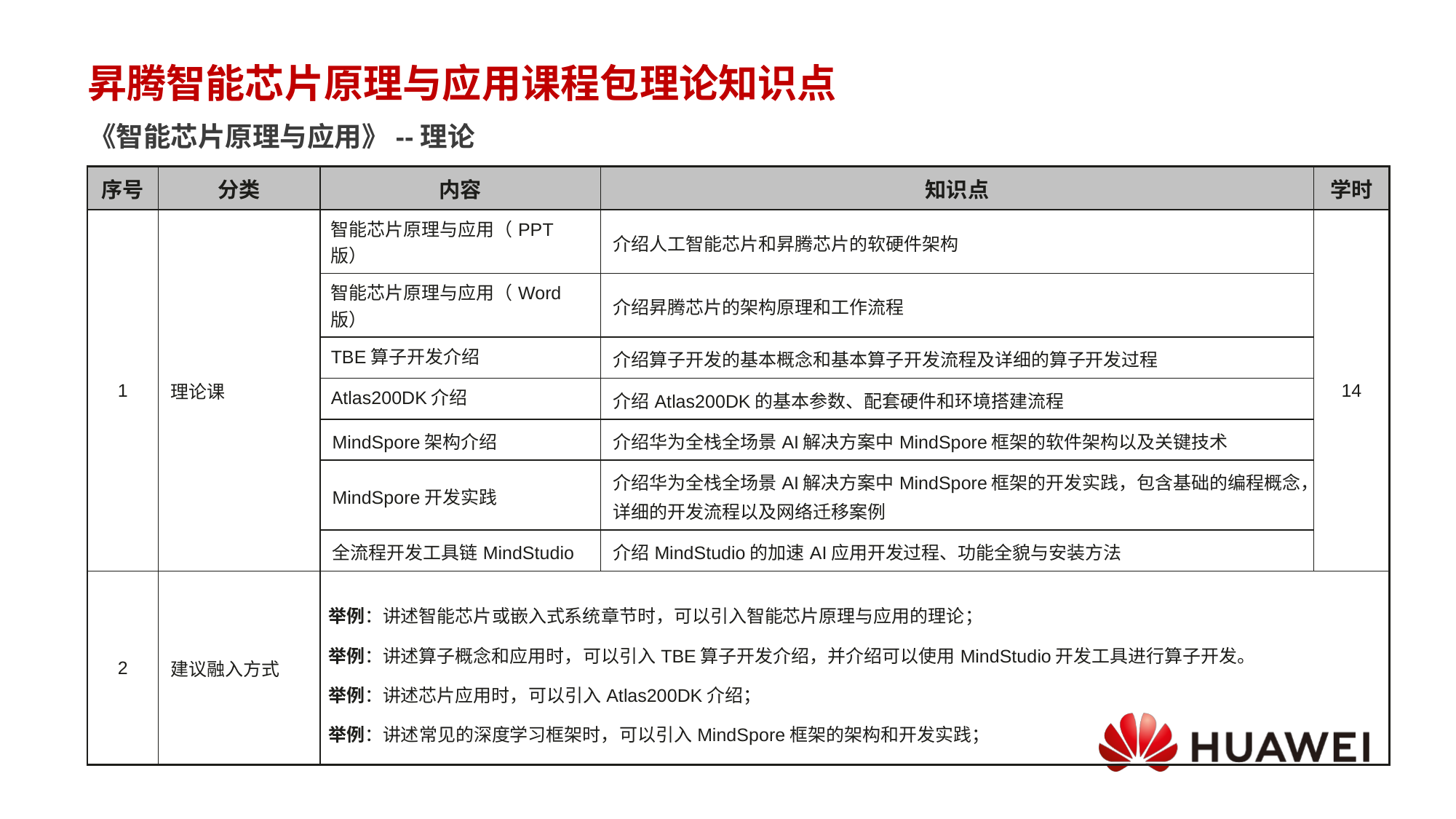

# 昇腾智能芯片原理与应用课程包理论知识点
《智能芯片原理与应用》--理论
| 序号 | 分类 | 内容 | 知识点 | 学时 |
| --- | --- | --- | --- | --- |
| 1 | 理论课 | 智能芯片原理与应用（PPT版） | 介绍人工智能芯片和昇腾芯片的软硬件架构 | 14 |
|  |  | 智能芯片原理与应用（Word版） | 介绍昇腾芯片的架构原理和工作流程 |  |
|  |  | TBE算子开发介绍 | 介绍算子开发的基本概念和基本算子开发流程及详细的算子开发过程 |  |
|  |  | Atlas200DK介绍 | 介绍Atlas200DK的基本参数、配套硬件和环境搭建流程 |  |
|  |  | MindSpore架构介绍 | 介绍华为全栈全场景AI解决方案中MindSpore框架的软件架构以及关键技术 |  |
|  |  | MindSpore开发实践 | 介绍华为全栈全场景AI解决方案中MindSpore框架的开发实践，包含基础的编程概念，详细的开发流程以及网络迁移案例 |  |
|  |  | 全流程开发工具链MindStudio | 介绍MindStudio的加速AI应用开发过程、功能全貌与安装方法 |  |
| 2 | 建议融入方式 | 举例：讲述智能芯片或嵌入式系统章节时，可以引入智能芯片原理与应用的理论； 举例：讲述算子概念和应用时，可以引入TBE算子开发介绍，并介绍可以使用MindStudio开发工具进行算子开发。 举例：讲述芯片应用时，可以引入Atlas200DK介绍； 举例：讲述常见的深度学习框架时，可以引入MindSpore框架的架构和开发实践； |  |  |